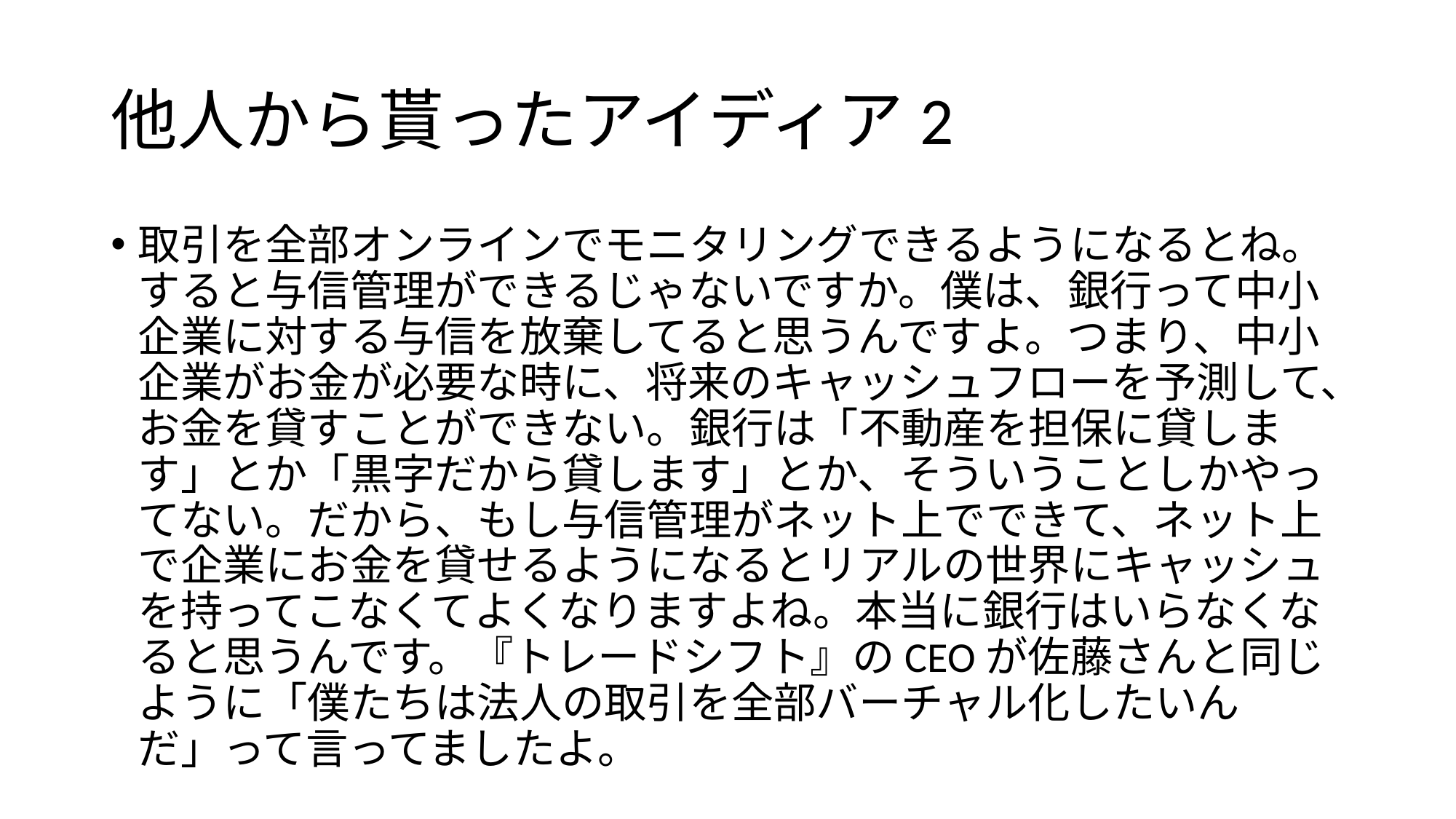

# 他人から貰ったアイディア2
取引を全部オンラインでモニタリングできるようになるとね。すると与信管理ができるじゃないですか。僕は、銀行って中小企業に対する与信を放棄してると思うんですよ。つまり、中小企業がお金が必要な時に、将来のキャッシュフローを予測して、お金を貸すことができない。銀行は「不動産を担保に貸します」とか「黒字だから貸します」とか、そういうことしかやってない。だから、もし与信管理がネット上でできて、ネット上で企業にお金を貸せるようになるとリアルの世界にキャッシュを持ってこなくてよくなりますよね。本当に銀行はいらなくなると思うんです。『トレードシフト』のCEOが佐藤さんと同じように「僕たちは法人の取引を全部バーチャル化したいんだ」って言ってましたよ。